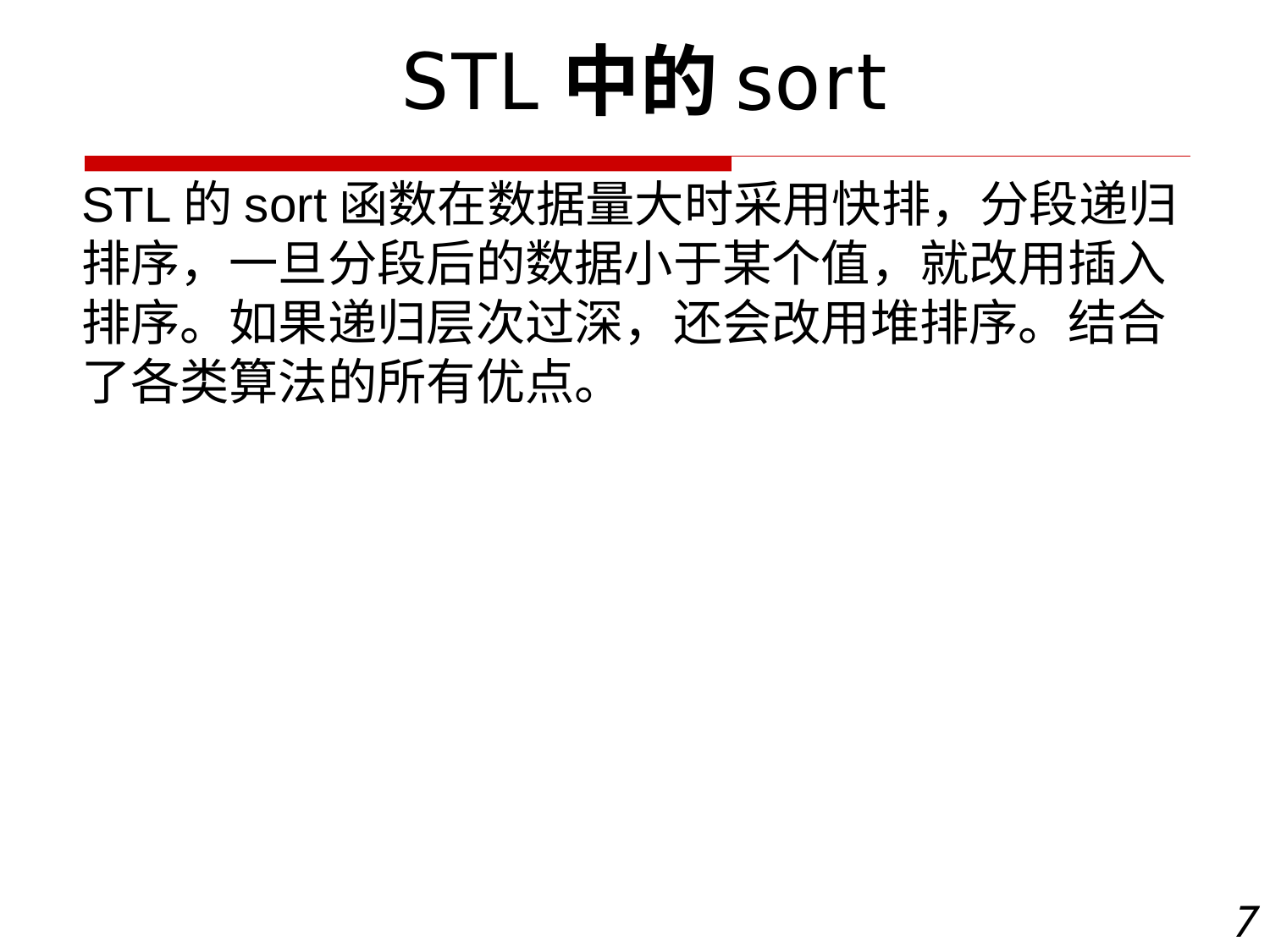

STL中的sort
STL的sort函数在数据量大时采用快排，分段递归排序，一旦分段后的数据小于某个值，就改用插入排序。如果递归层次过深，还会改用堆排序。结合了各类算法的所有优点。
7